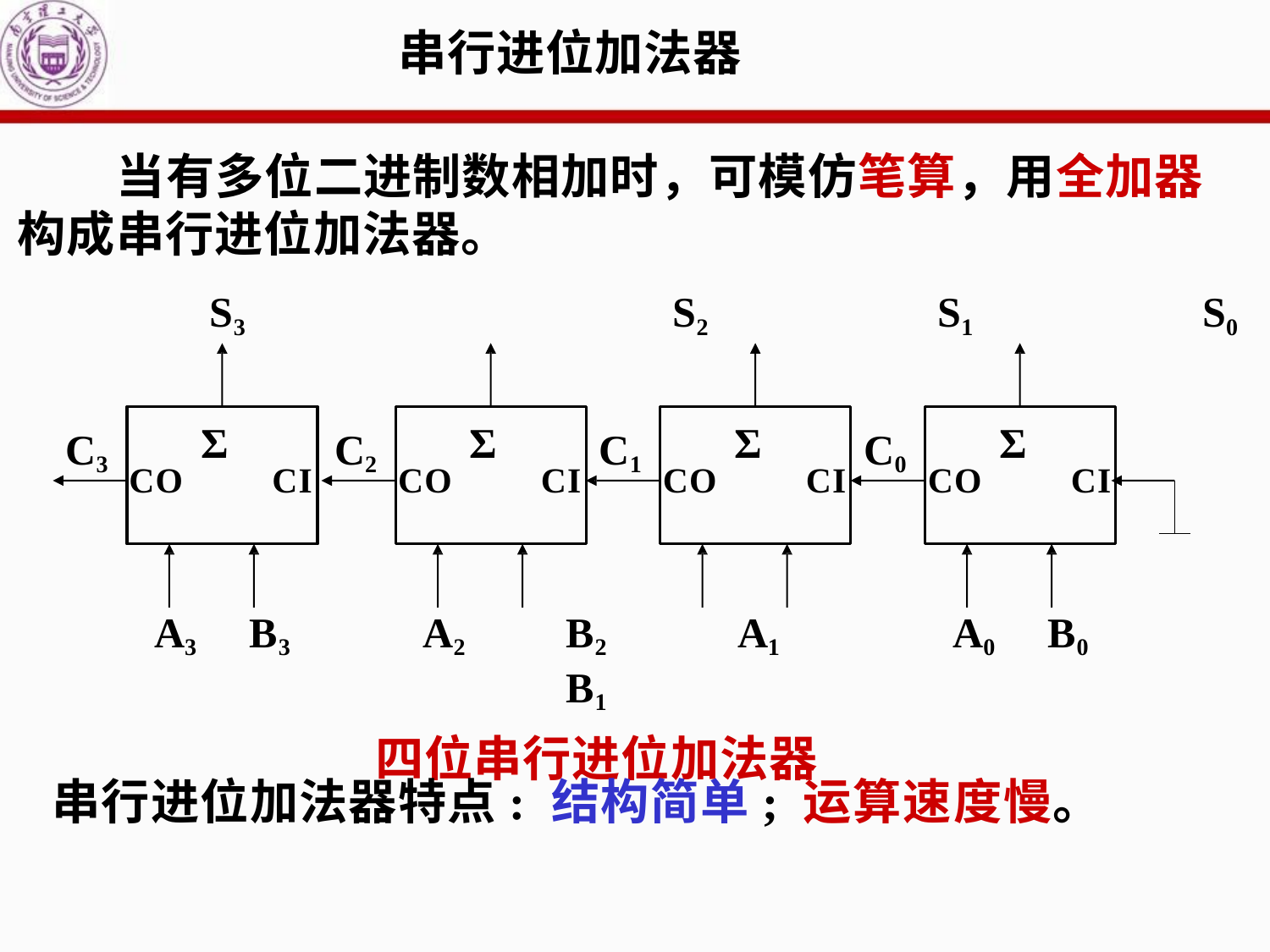

# 串行进位加法器
当有多位二进制数相加时，可模仿笔算，用全加器
构成串行进位加法器。
S3	S2	S1	S0

C3
C2
C1
C0
Σ
CO
Σ
CO
Σ
CO
Σ
CO
CI
CI
CI
CI

A3	B3
A2	B2	A1	B1
四位串行进位加法器
A0	B0
串行进位加法器特点: 结构简单; 运算速度慢。